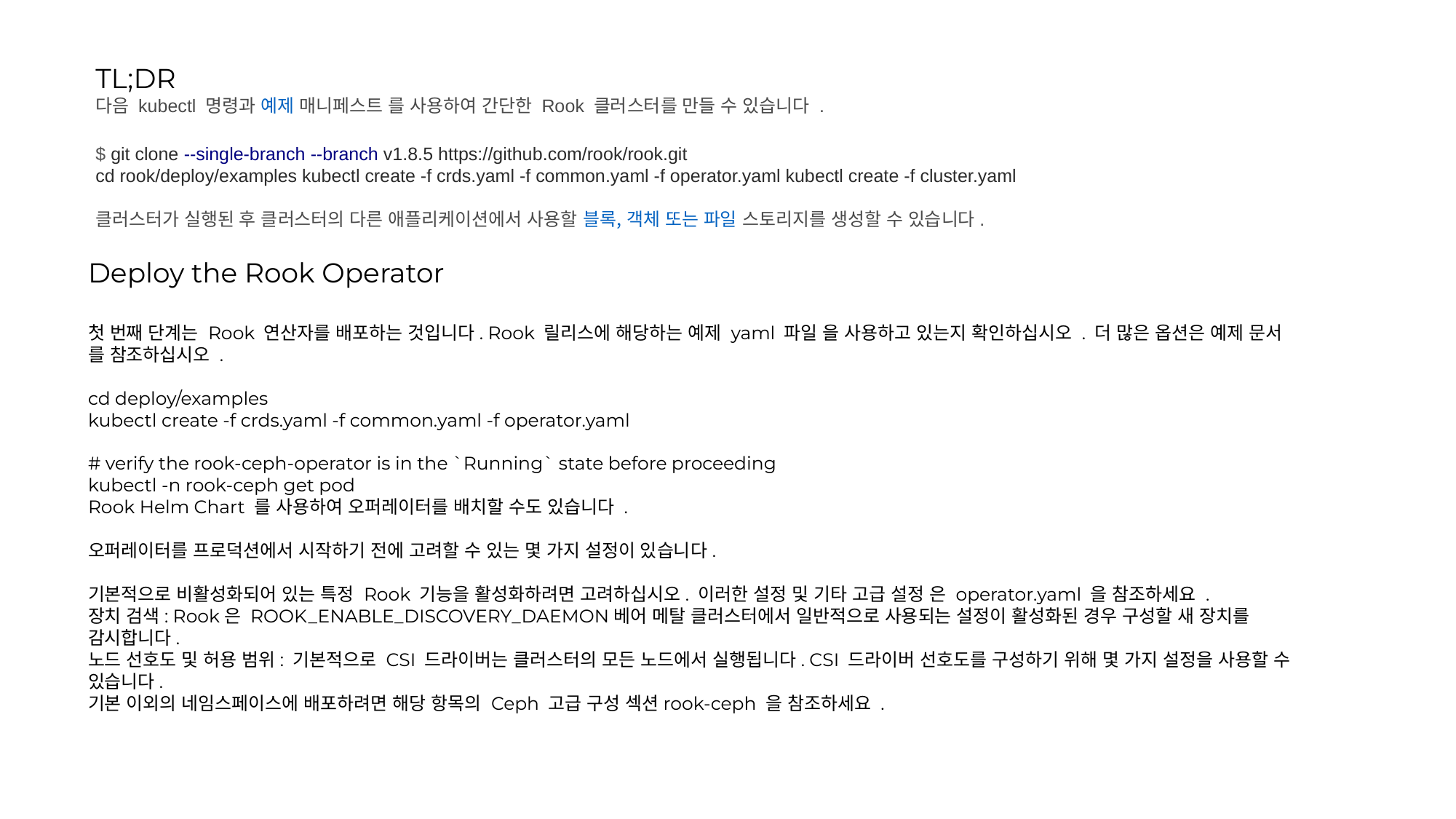

TL;DR
다음 kubectl 명령과 예제 매니페스트 를 사용하여 간단한 Rook 클러스터를 만들 수 있습니다 .

$ git clone --single-branch --branch v1.8.5 https://github.com/rook/rook.git
cd rook/deploy/examples kubectl create -f crds.yaml -f common.yaml -f operator.yaml kubectl create -f cluster.yaml

클러스터가 실행된 후 클러스터의 다른 애플리케이션에서 사용할 블록, 객체 또는 파일 스토리지를 생성할 수 있습니다.
Deploy the Rook Operator

첫 번째 단계는 Rook 연산자를 배포하는 것입니다. Rook 릴리스에 해당하는 예제 yaml 파일 을 사용하고 있는지 확인하십시오 . 더 많은 옵션은 예제 문서 를 참조하십시오 .

cd deploy/examples
kubectl create -f crds.yaml -f common.yaml -f operator.yaml

# verify the rook-ceph-operator is in the `Running` state before proceeding
kubectl -n rook-ceph get pod
Rook Helm Chart 를 사용하여 오퍼레이터를 배치할 수도 있습니다 .

오퍼레이터를 프로덕션에서 시작하기 전에 고려할 수 있는 몇 가지 설정이 있습니다.

기본적으로 비활성화되어 있는 특정 Rook 기능을 활성화하려면 고려하십시오. 이러한 설정 및 기타 고급 설정 은 operator.yaml 을 참조하세요 .
장치 검색: Rook은 ROOK_ENABLE_DISCOVERY_DAEMON베어 메탈 클러스터에서 일반적으로 사용되는 설정이 활성화된 경우 구성할 새 장치를 감시합니다.
노드 선호도 및 허용 범위: 기본적으로 CSI 드라이버는 클러스터의 모든 노드에서 실행됩니다. CSI 드라이버 선호도를 구성하기 위해 몇 가지 설정을 사용할 수 있습니다.
기본 이외의 네임스페이스에 배포하려면 해당 항목의 Ceph 고급 구성 섹션rook-ceph 을 참조하세요 .